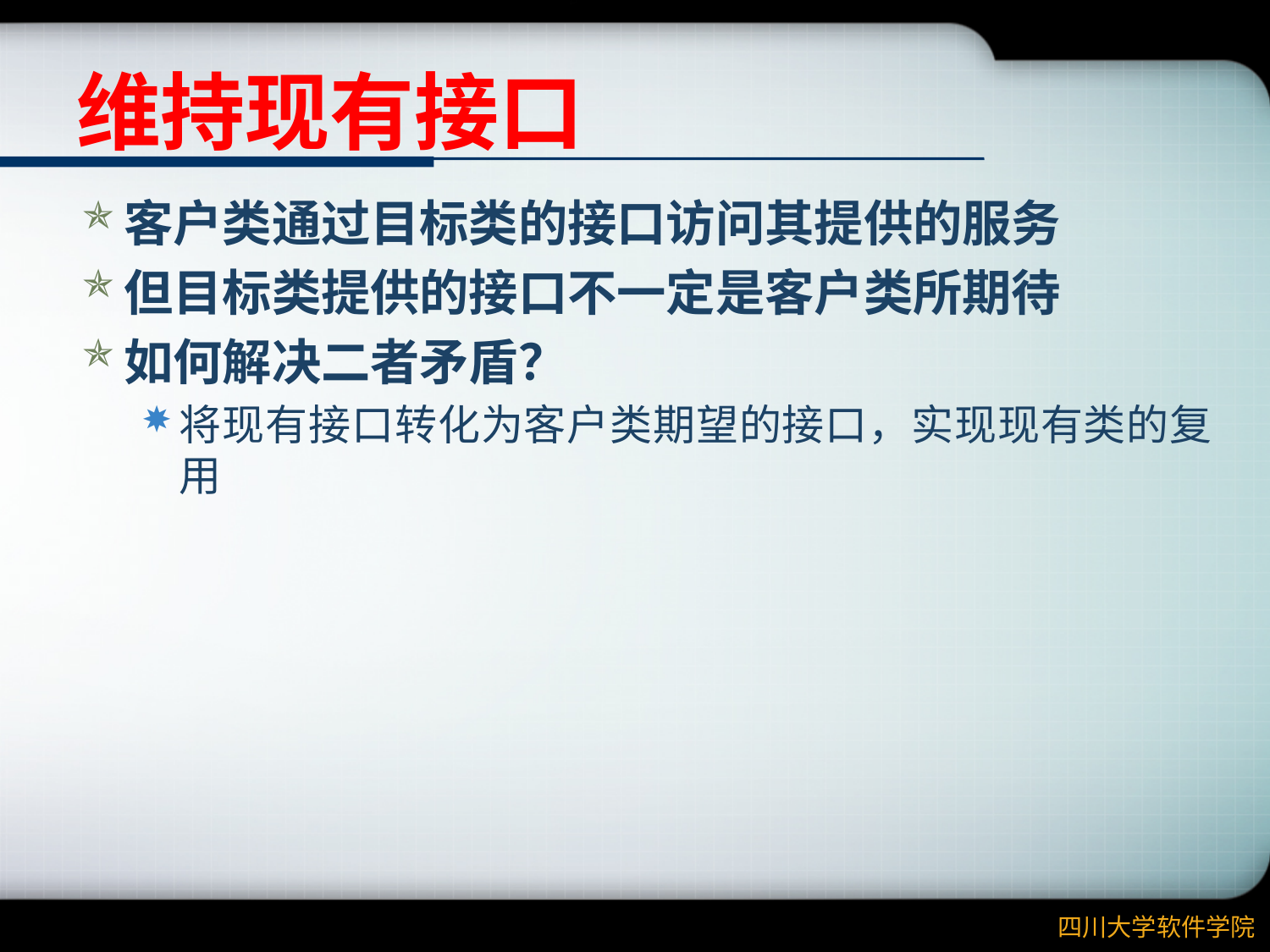

# 维持现有接口
客户类通过目标类的接口访问其提供的服务
但目标类提供的接口不一定是客户类所期待
如何解决二者矛盾？
将现有接口转化为客户类期望的接口，实现现有类的复用